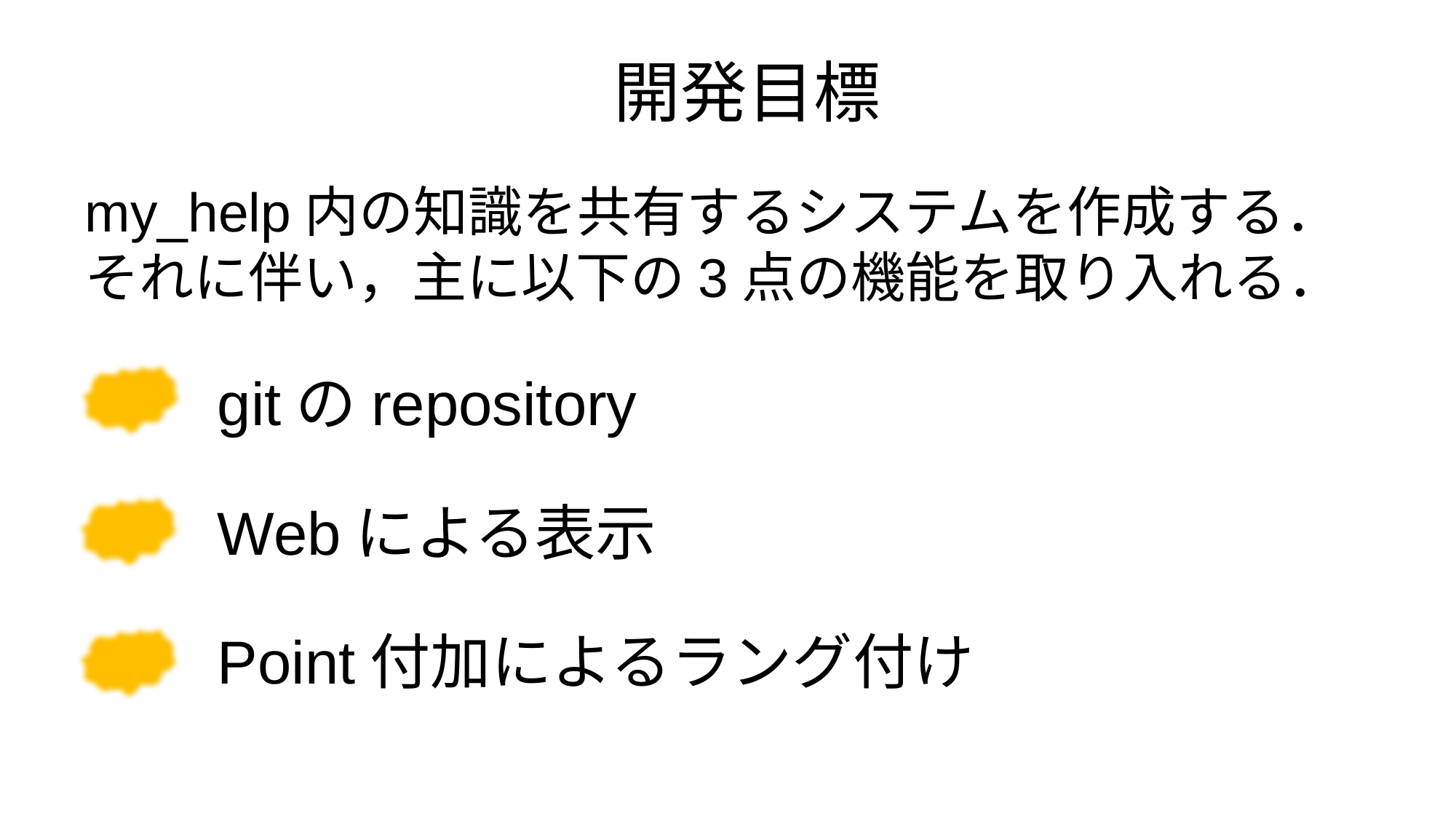

開発目標
my_help内の知識を共有するシステムを作成する．
それに伴い，主に以下の3点の機能を取り入れる．

gitのrepository
Webによる表示

Point付加によるラング付け